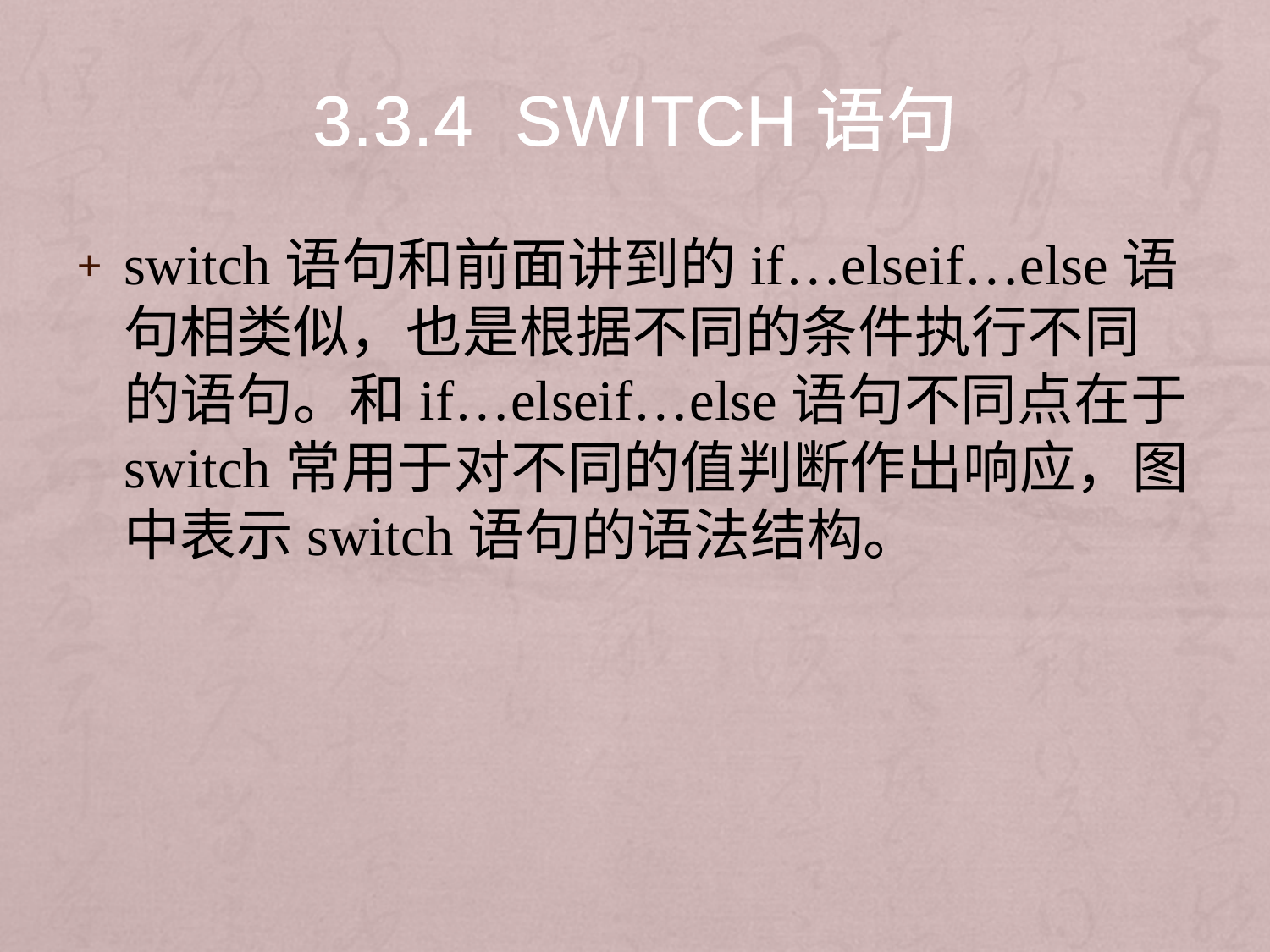

# 3.3.4  switch语句
switch语句和前面讲到的if…elseif…else语句相类似，也是根据不同的条件执行不同的语句。和if…elseif…else语句不同点在于switch常用于对不同的值判断作出响应，图中表示switch语句的语法结构。